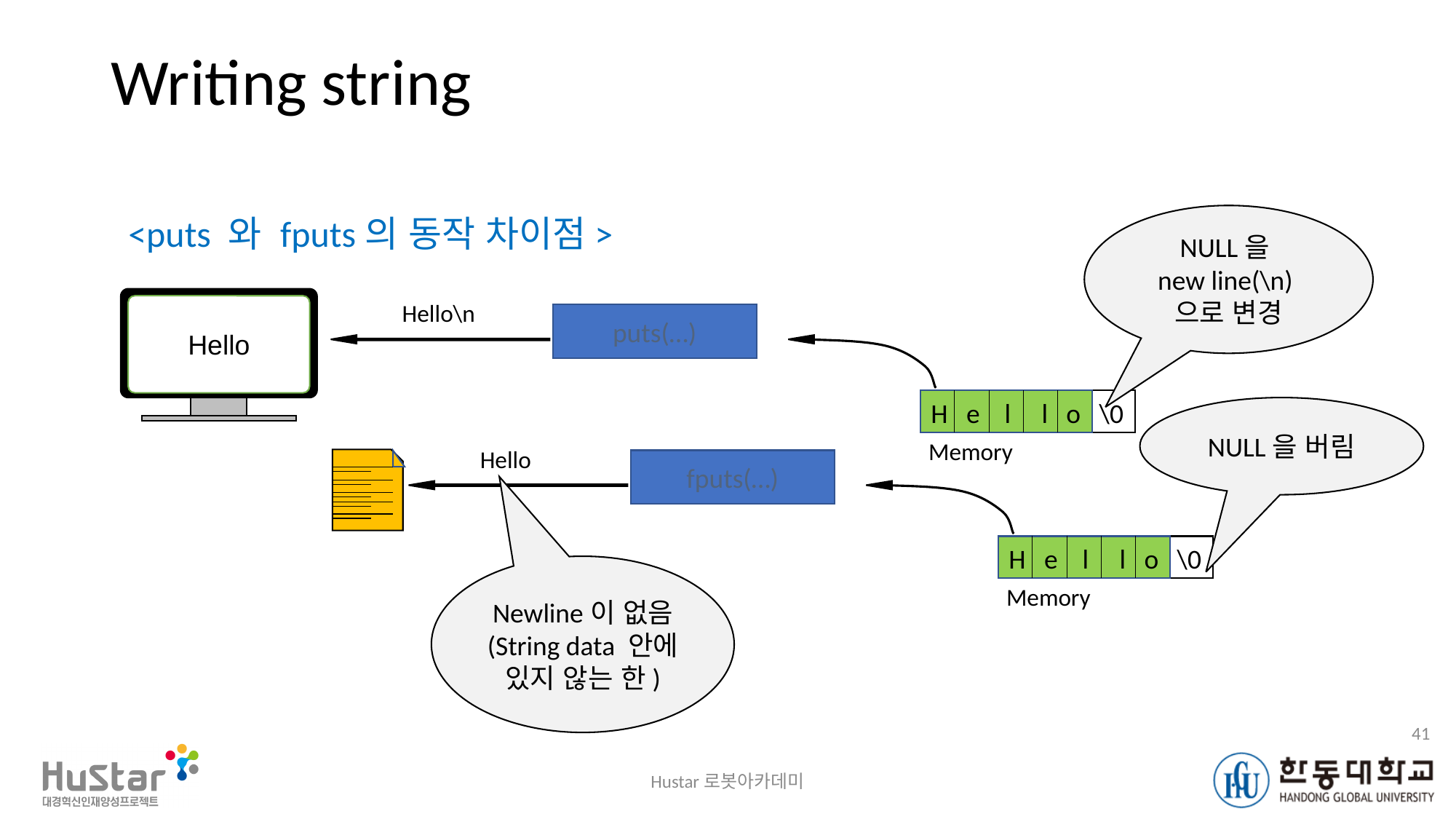

# Writing string

<puts 와 fputs의 동작 차이점>
NULL을
new line(\n)으로 변경

Hello

Hello\n
puts(…)

H   e    l     l   o   \0

NULL을 버림
Memory
Hello

fputs(…)

H   e    l     l   o   \0

Newline이 없음
(String data 안에 있지 않는 한)
Memory
41
Hustar로봇아카데미